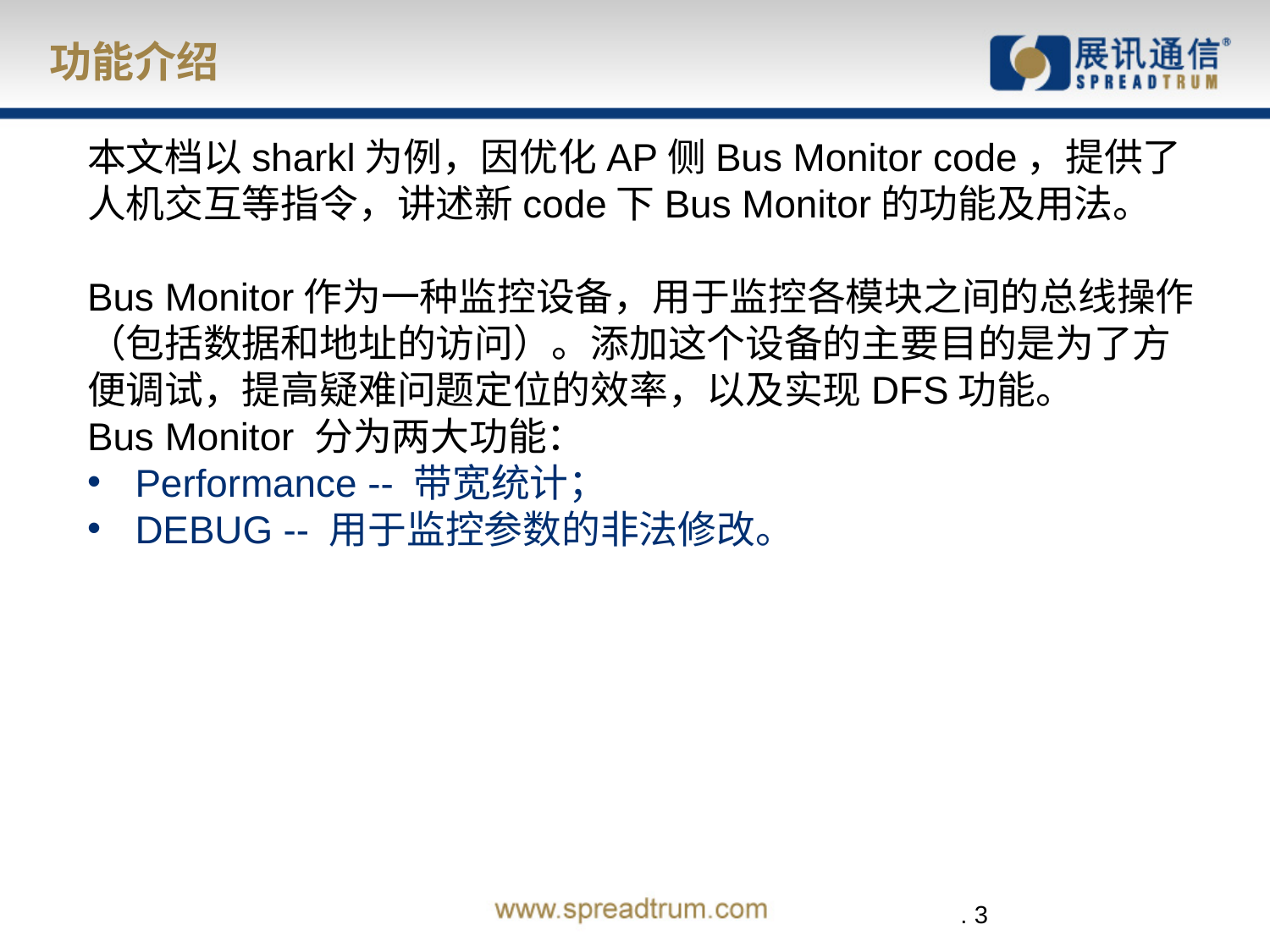

# 功能介绍
本文档以sharkl为例，因优化AP侧Bus Monitor code，提供了人机交互等指令，讲述新code下Bus Monitor的功能及用法。

Bus Monitor作为一种监控设备，用于监控各模块之间的总线操作（包括数据和地址的访问）。添加这个设备的主要目的是为了方便调试，提高疑难问题定位的效率，以及实现DFS功能。
Bus Monitor 分为两大功能：
Performance -- 带宽统计；
DEBUG -- 用于监控参数的非法修改。

  . 3